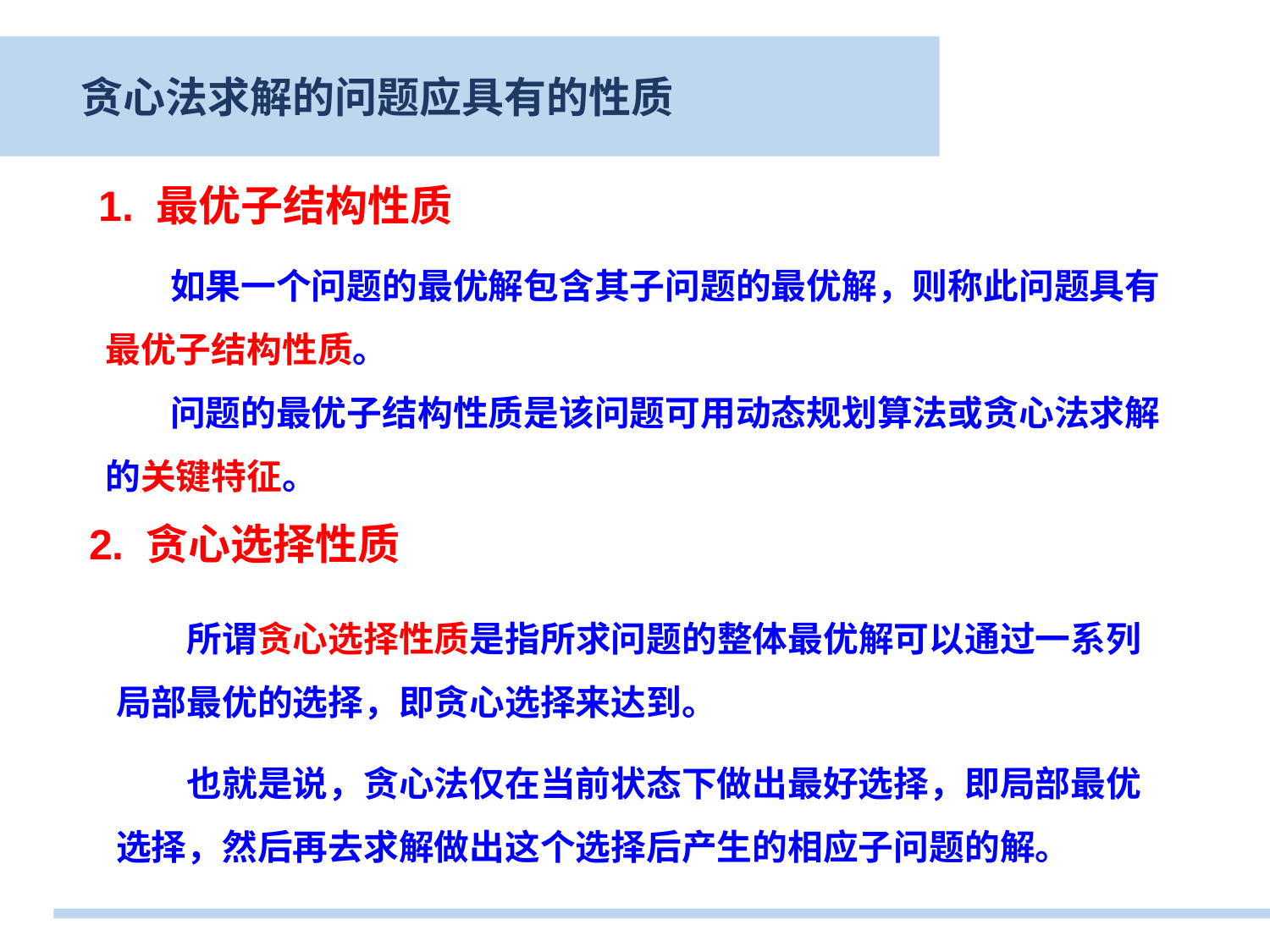

贪心法求解的问题应具有的性质
1. 最优子结构性质
       如果一个问题的最优解包含其子问题的最优解，则称此问题具有最优子结构性质。
       问题的最优子结构性质是该问题可用动态规划算法或贪心法求解的关键特征。
2. 贪心选择性质
　　所谓贪心选择性质是指所求问题的整体最优解可以通过一系列局部最优的选择，即贪心选择来达到。
　　也就是说，贪心法仅在当前状态下做出最好选择，即局部最优选择，然后再去求解做出这个选择后产生的相应子问题的解。